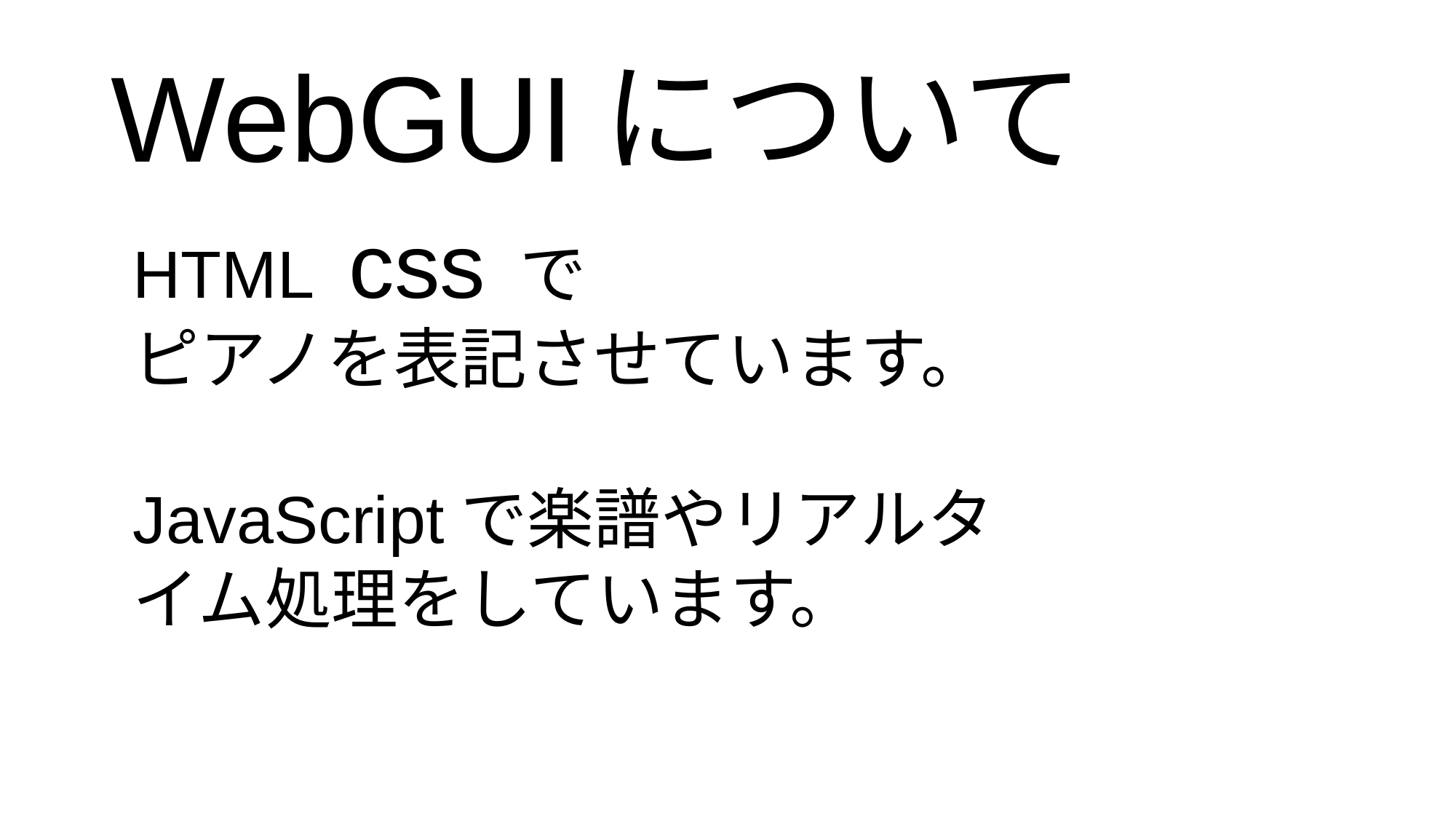

# WebGUIについて
HTML  css で
ピアノを表記させています。

JavaScriptで楽譜やリアルタイム処理をしています。